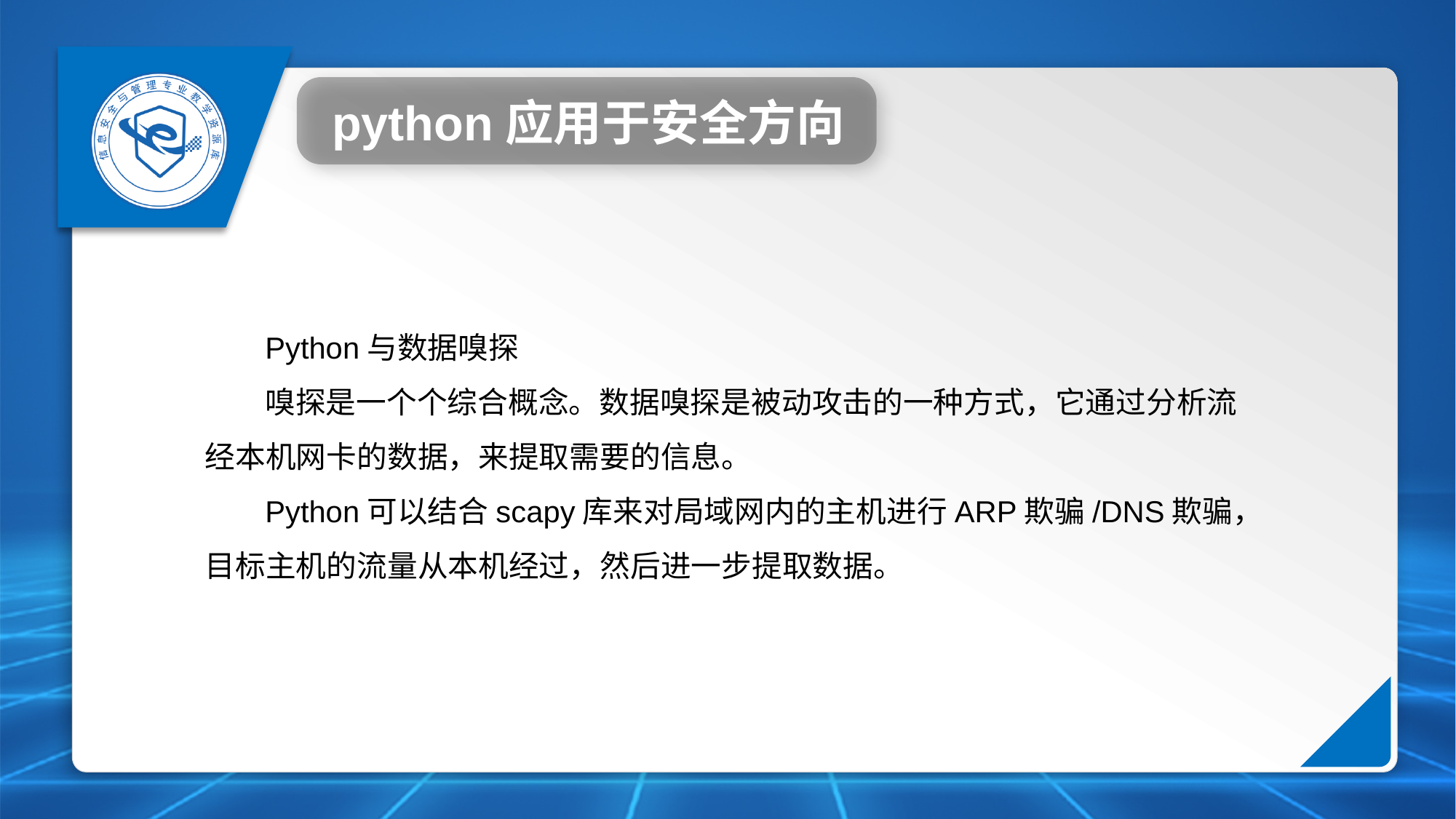

python应用于安全方向
Python与数据嗅探
嗅探是一个个综合概念。数据嗅探是被动攻击的一种方式，它通过分析流经本机网卡的数据，来提取需要的信息。
Python可以结合scapy库来对局域网内的主机进行ARP欺骗/DNS欺骗，目标主机的流量从本机经过，然后进一步提取数据。